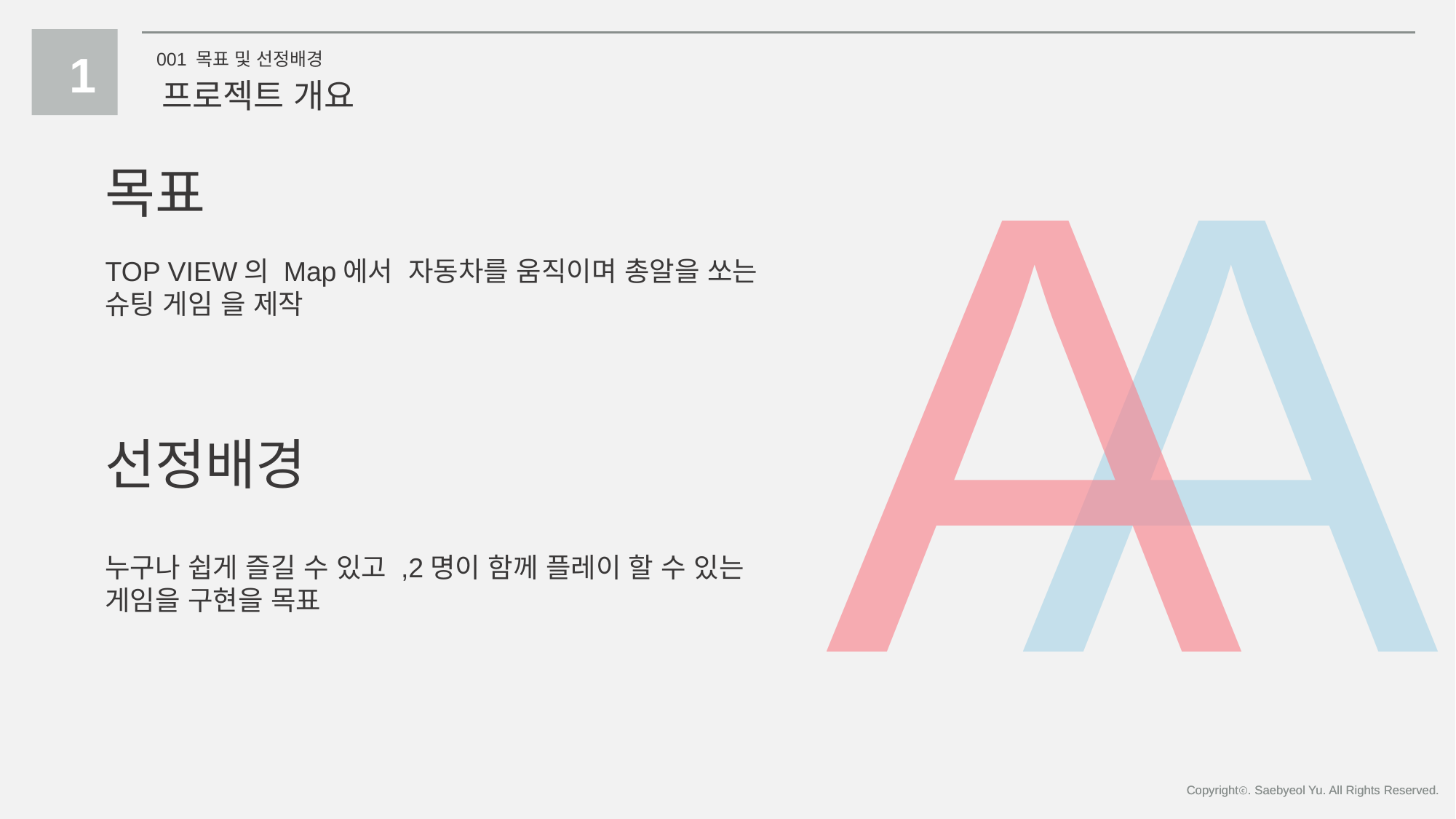

A
A

1
001 목표 및 선정배경
프로젝트 개요
목표
TOP VIEW의 Map에서  자동차를 움직이며 총알을 쏘는 슈팅 게임 을 제작

선정배경
누구나 쉽게 즐길 수 있고 ,2명이 함께 플레이 할 수 있는 게임을 구현을 목표
Copyrightⓒ. Saebyeol Yu. All Rights Reserved.